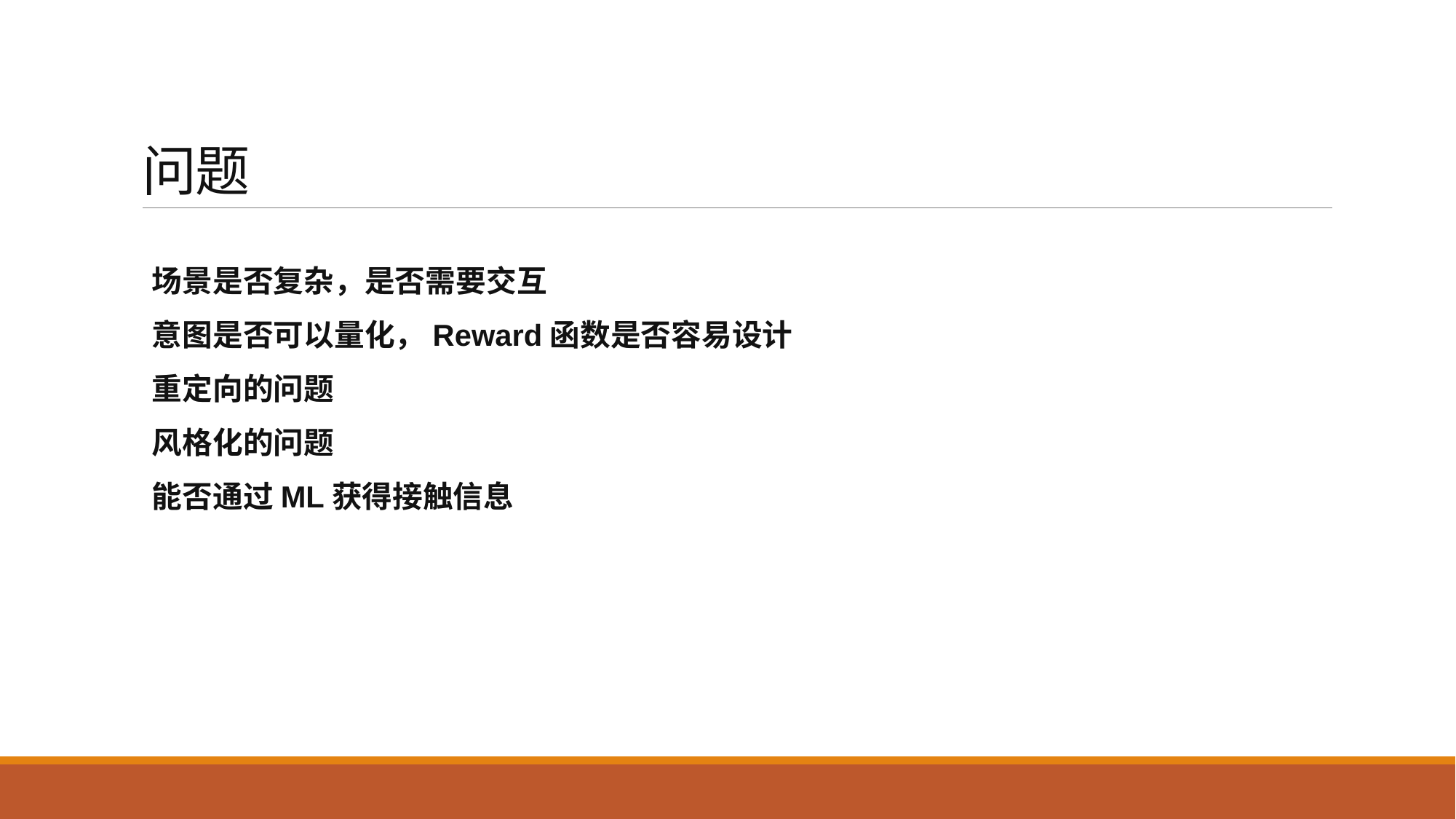

# 问题
场景是否复杂，是否需要交互
意图是否可以量化，Reward函数是否容易设计
重定向的问题
风格化的问题
能否通过ML获得接触信息